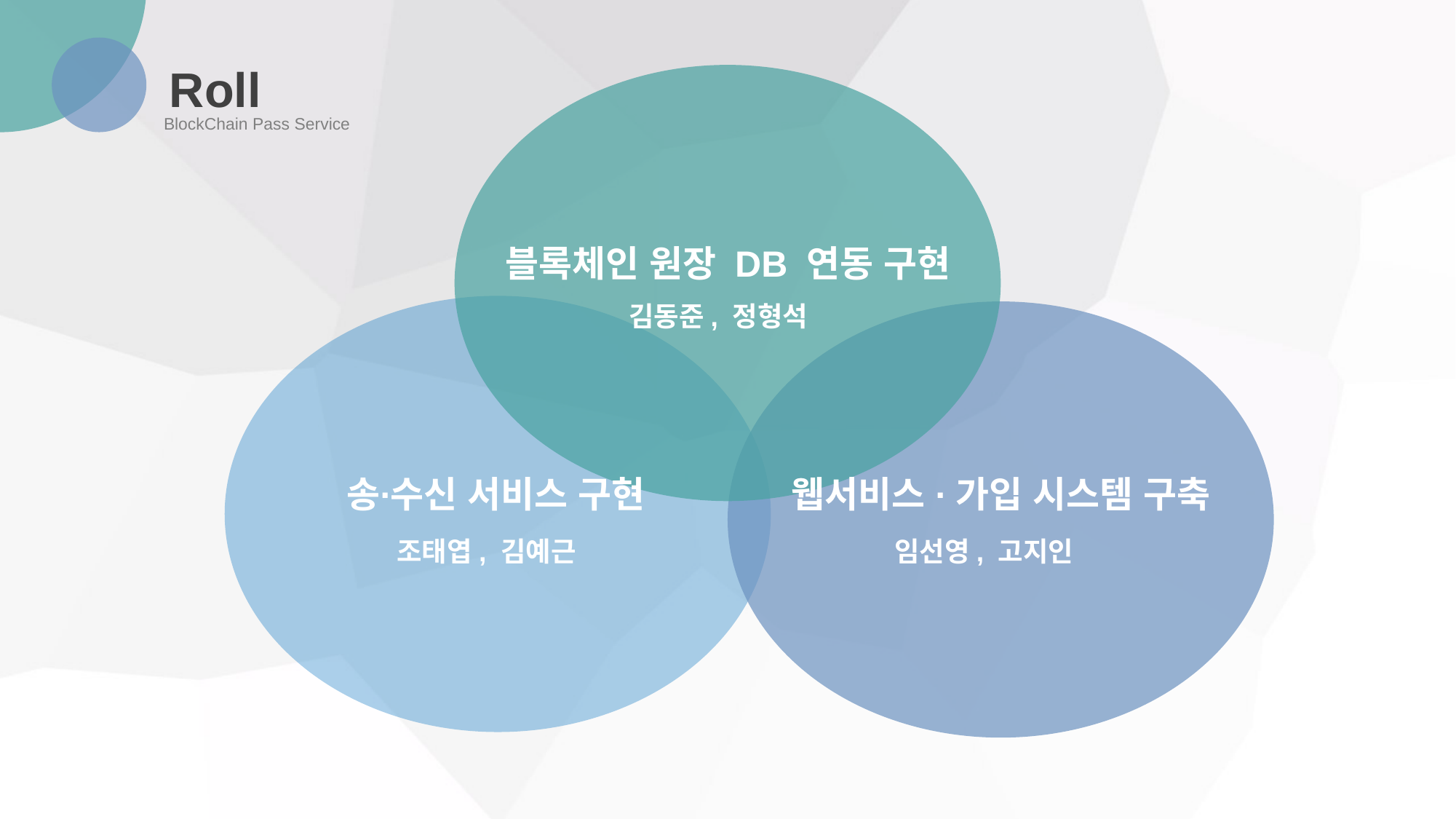

Roll

BlockChain Pass Service
블록체인 원장 DB 연동 구현
김동준, 정형석

송∙수신 서비스 구현
조태엽, 김예근
웹서비스 ∙ 가입 시스템 구축
임선영, 고지인